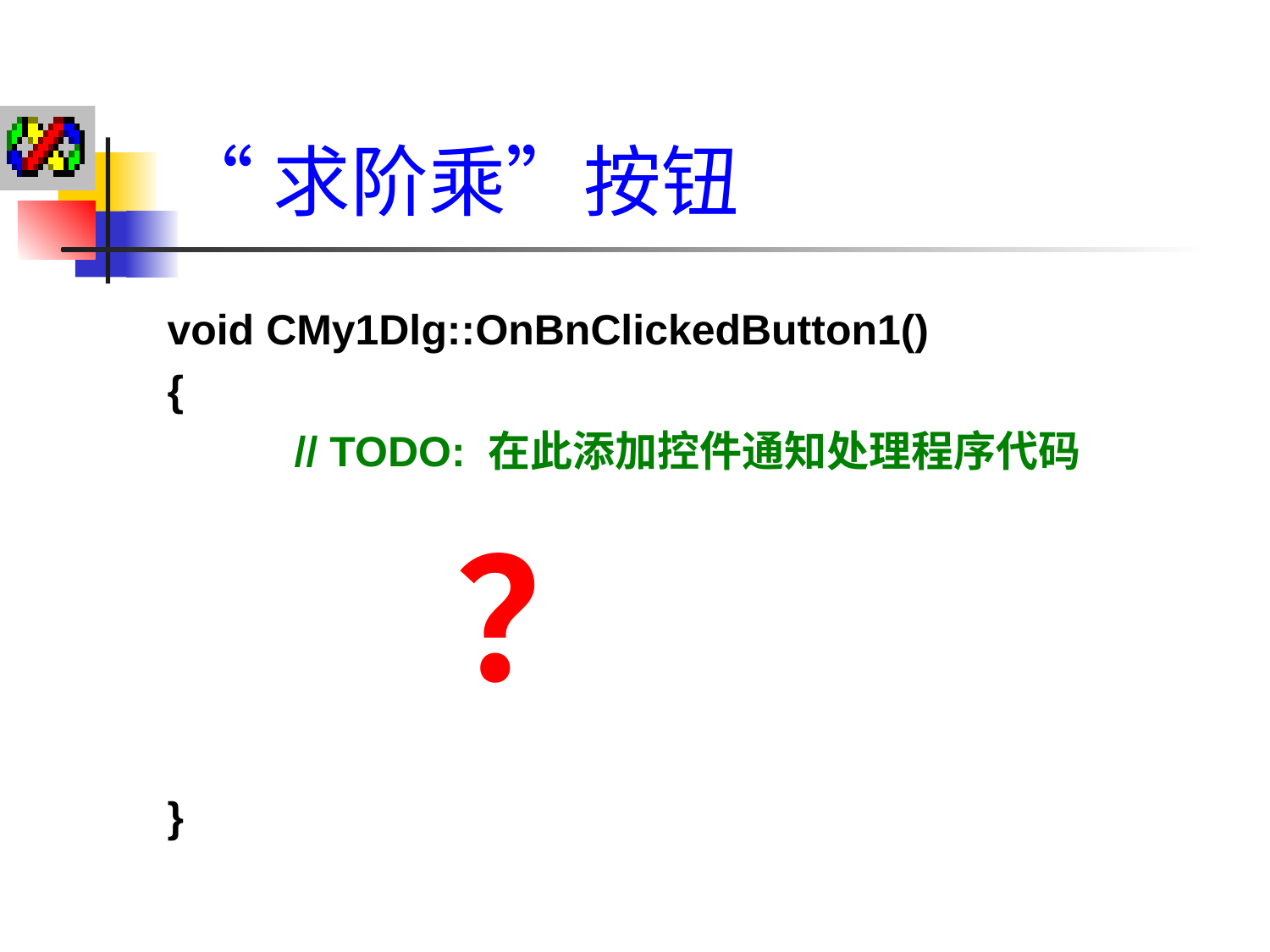

“求阶乘”按钮
void CMy1Dlg::OnBnClickedButton1()
{
	// TODO: 在此添加控件通知处理程序代码

}
？